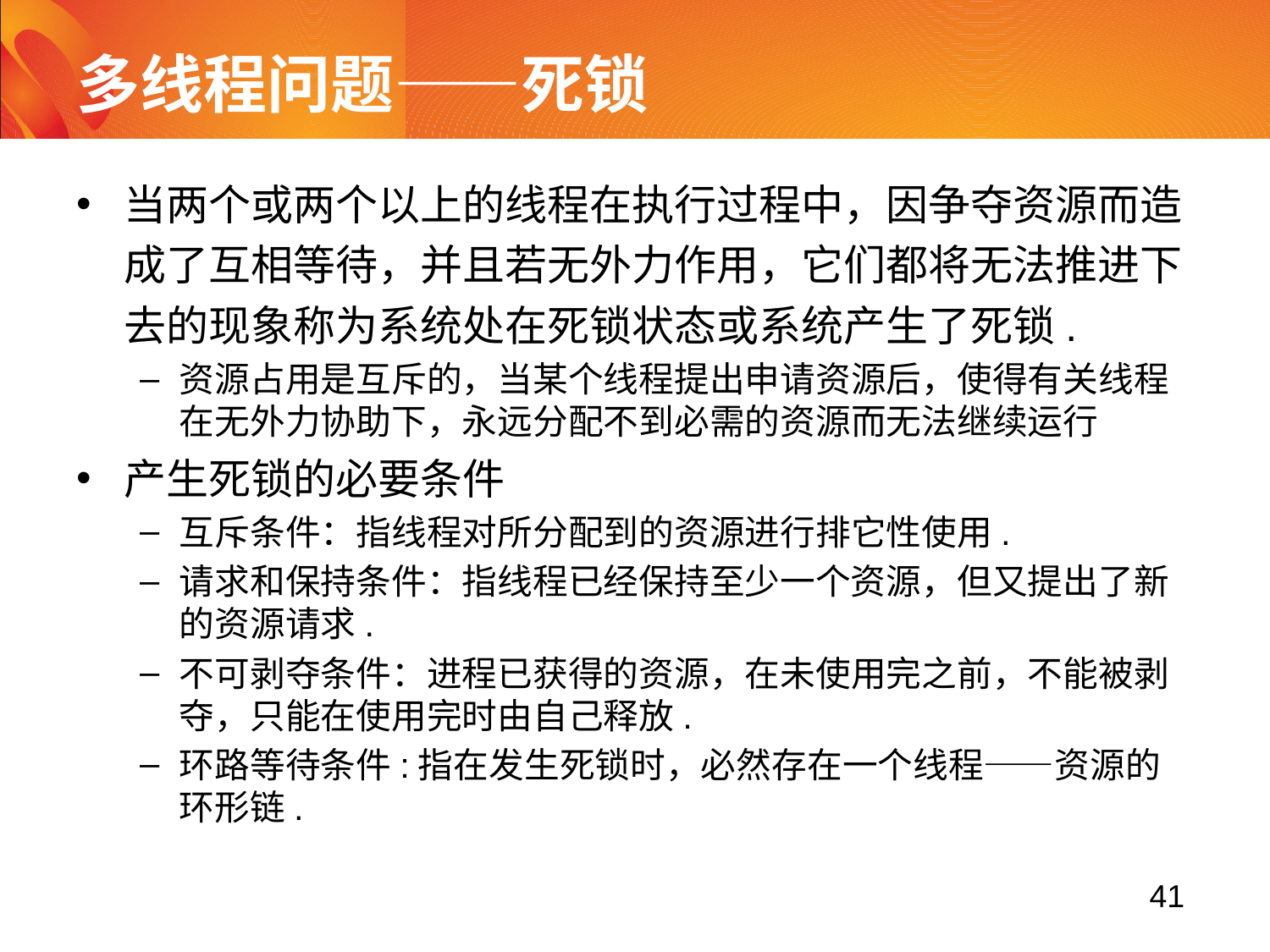

# 多线程问题——死锁
当两个或两个以上的线程在执行过程中，因争夺资源而造成了互相等待，并且若无外力作用，它们都将无法推进下去的现象称为系统处在死锁状态或系统产生了死锁.
资源占用是互斥的，当某个线程提出申请资源后，使得有关线程在无外力协助下，永远分配不到必需的资源而无法继续运行
产生死锁的必要条件
互斥条件：指线程对所分配到的资源进行排它性使用.
请求和保持条件：指线程已经保持至少一个资源，但又提出了新的资源请求.
不可剥夺条件：进程已获得的资源，在未使用完之前，不能被剥夺，只能在使用完时由自己释放.
环路等待条件:指在发生死锁时，必然存在一个线程——资源的环形链.